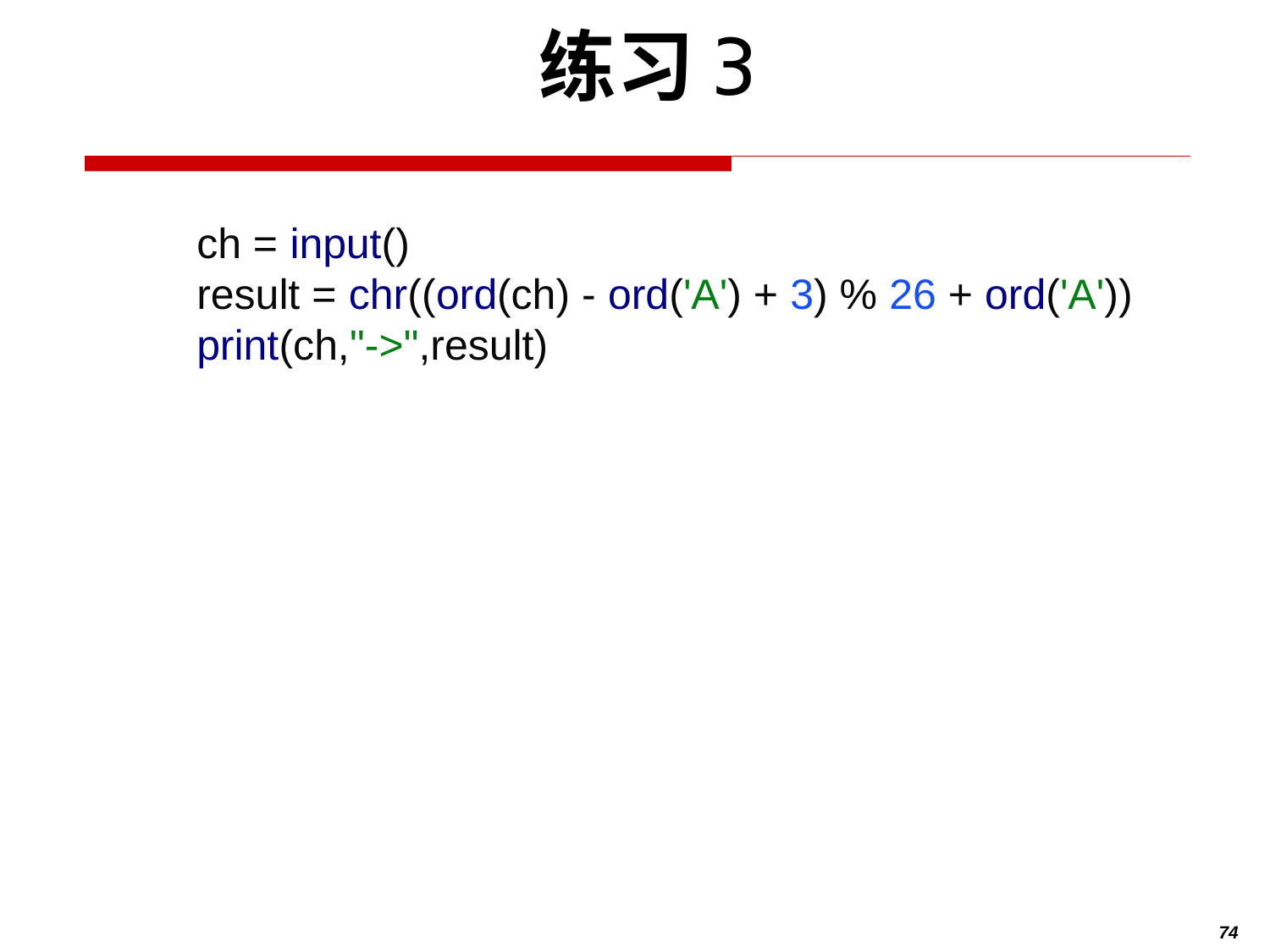

# 练习3
ch = input()
result = chr((ord(ch) - ord('A') + 3) % 26 + ord('A'))
print(ch,"->",result)
74